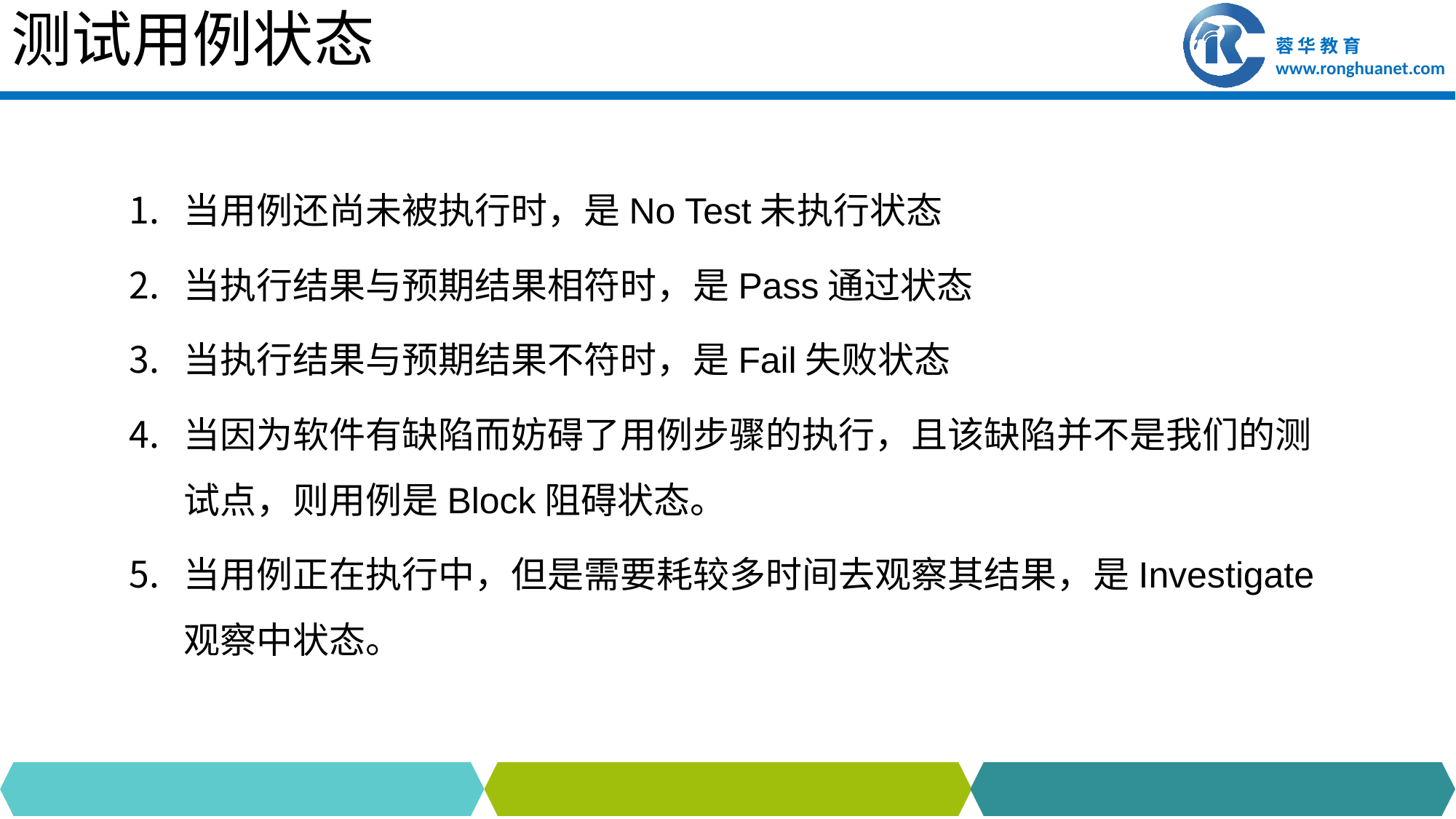

# 测试用例状态
当用例还尚未被执行时，是No Test未执行状态
当执行结果与预期结果相符时，是Pass通过状态
当执行结果与预期结果不符时，是Fail失败状态
当因为软件有缺陷而妨碍了用例步骤的执行，且该缺陷并不是我们的测试点，则用例是Block阻碍状态。
当用例正在执行中，但是需要耗较多时间去观察其结果，是Investigate观察中状态。